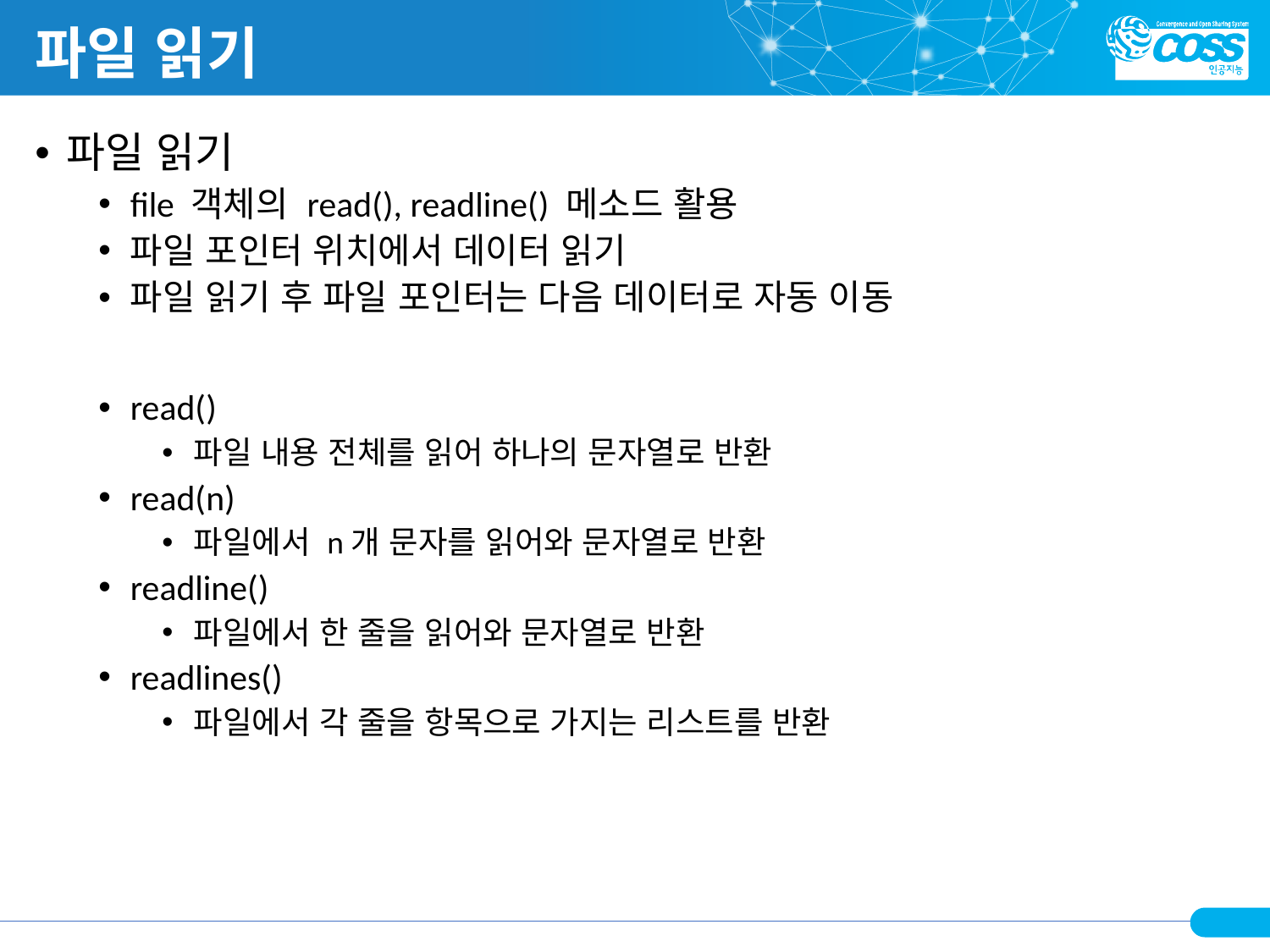

# 파일 읽기
파일 읽기
file 객체의 read(), readline() 메소드 활용
파일 포인터 위치에서 데이터 읽기
파일 읽기 후 파일 포인터는 다음 데이터로 자동 이동

read()
파일 내용 전체를 읽어 하나의 문자열로 반환
read(n)
파일에서 n개 문자를 읽어와 문자열로 반환
readline()
파일에서 한 줄을 읽어와 문자열로 반환
readlines()
파일에서 각 줄을 항목으로 가지는 리스트를 반환